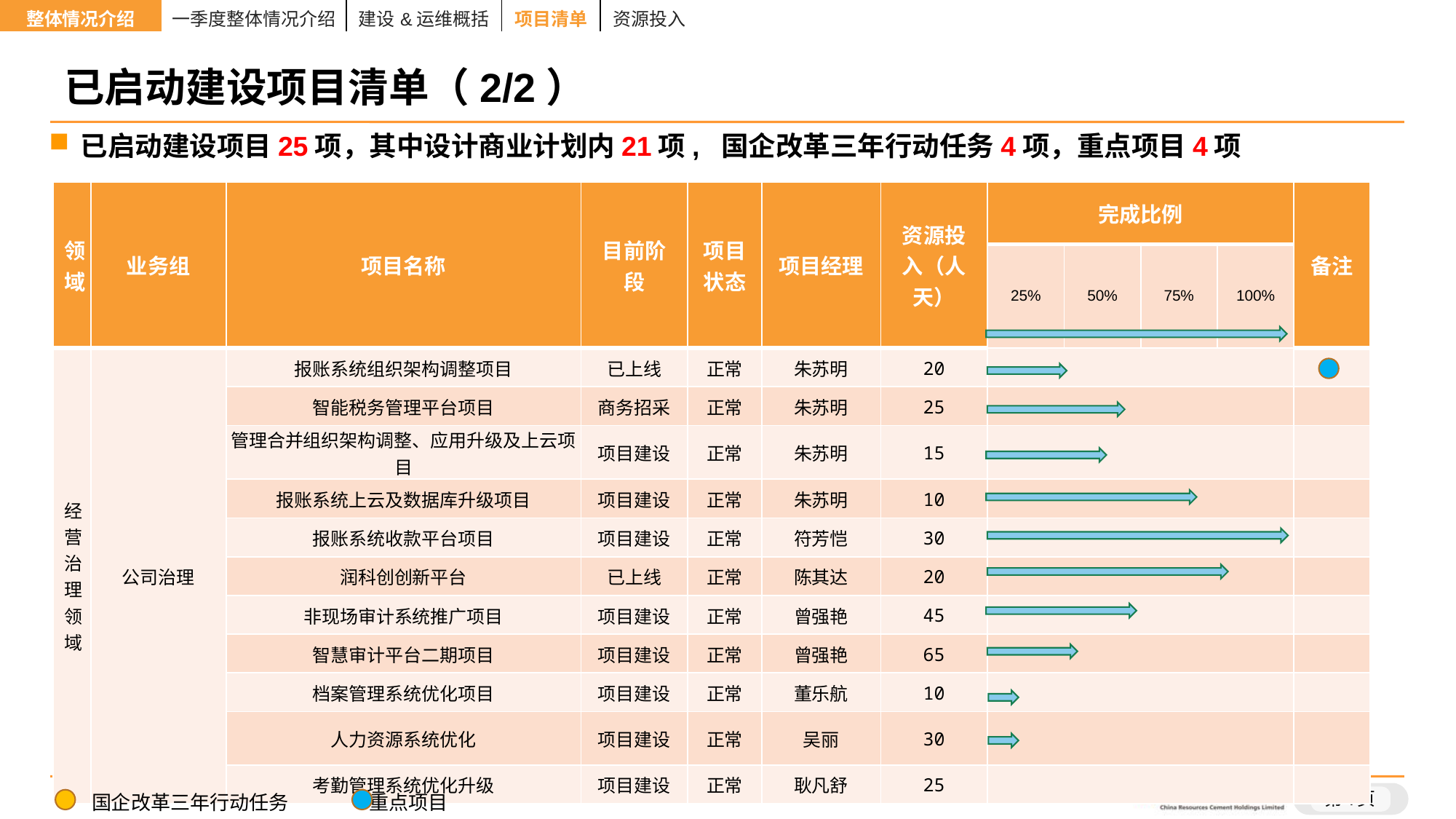

| 整体情况介绍 | 一季度整体情况介绍 | 建设&运维概括 | 项目清单 | 资源投入 |  |  |  |  |
| --- | --- | --- | --- | --- | --- | --- | --- | --- |
# 已启动建设项目清单（2/2）
已启动建设项目25项，其中设计商业计划内21项,  国企改革三年行动任务4项，重点项目4项

| 领域 | 业务组 | 项目名称 | 目前阶段 | 项目状态 | 项目经理 | 资源投入（人天） | 完成比例 |  |  |  | 备注 |
| --- | --- | --- | --- | --- | --- | --- | --- | --- | --- | --- | --- |
|  |  |  |  |  |  |  | 25% | 50% | 75% | 100% |  |
| 经营治理领域 | 公司治理 | 报账系统组织架构调整项目 | 已上线 | 正常 | 朱苏明 | 20 |  |  |  |  |  |
|  |  | 智能税务管理平台项目 | 商务招采 | 正常 | 朱苏明 | 25 |  |  |  |  |  |
|  |  | 管理合并组织架构调整、应用升级及上云项目 | 项目建设 | 正常 | 朱苏明 | 15 |  |  |  |  |  |
|  |  | 报账系统上云及数据库升级项目 | 项目建设 | 正常 | 朱苏明 | 10 |  |  |  |  |  |
|  |  | 报账系统收款平台项目 | 项目建设 | 正常 | 符芳恺 | 30 |  |  |  |  |  |
|  |  | 润科创创新平台 | 已上线 | 正常 | 陈其达 | 20 |  |  |  |  |  |
|  |  | 非现场审计系统推广项目 | 项目建设 | 正常 | 曾强艳 | 45 |  |  |  |  |  |
|  |  | 智慧审计平台二期项目 | 项目建设 | 正常 | 曾强艳 | 65 |  |  |  |  |  |
|  |  | 档案管理系统优化项目 | 项目建设 | 正常 | 董乐航 | 10 |  |  |  |  |  |
|  |  | 人力资源系统优化 | 项目建设 | 正常 | 吴丽 | 30 |  |  |  |  |  |
|  |  | 考勤管理系统优化升级 | 项目建设 | 正常 | 耿凡舒 | 25 |  |  |  |  |  |

   国企改革三年行动任务	                 重点项目